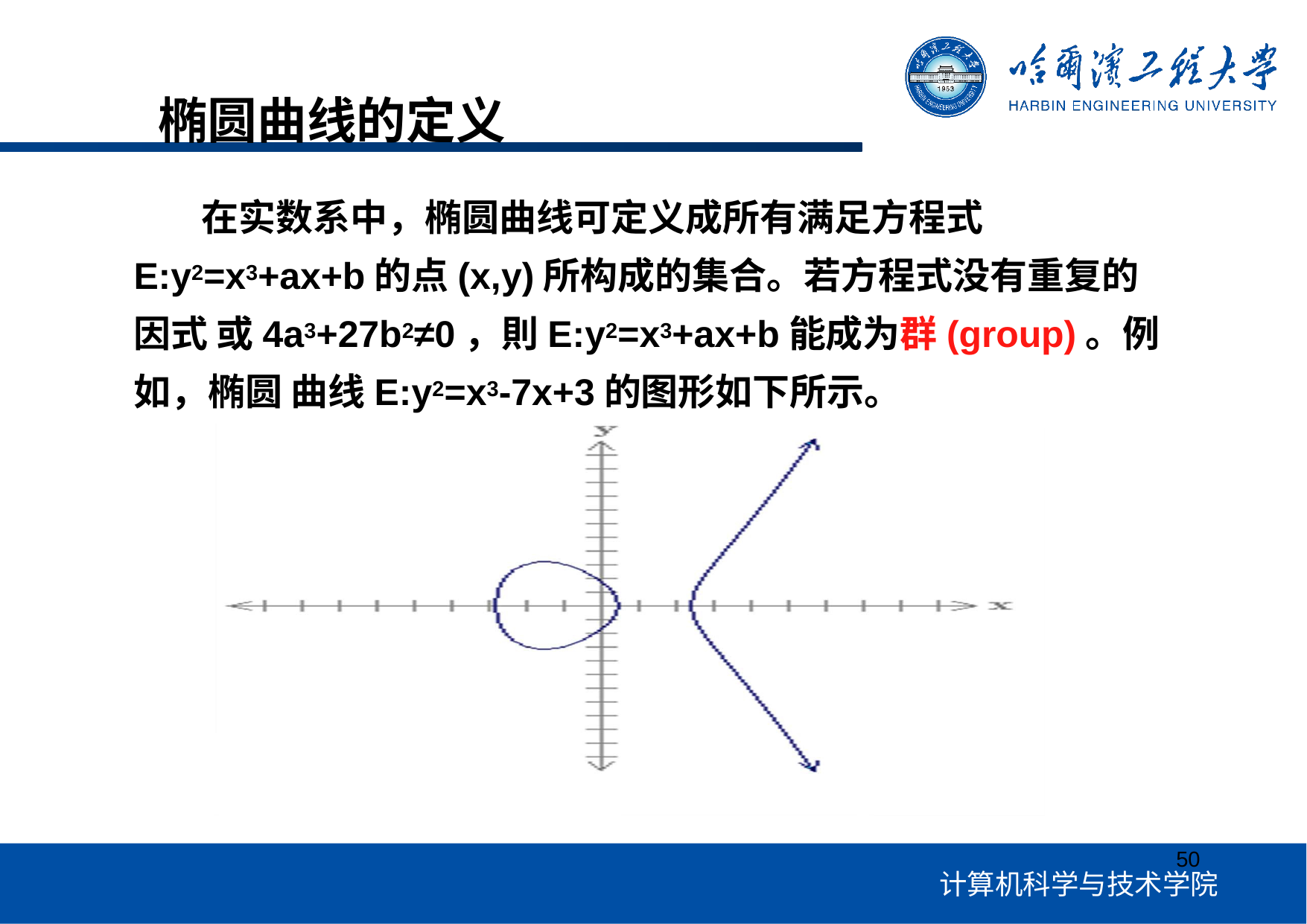

# 椭圆曲线的定义
在实数系中，椭圆曲线可定义成所有满足方程式
E:y2=x3+ax+b的点(x,y)所构成的集合。若方程式没有重复的因式 或4a3+27b2≠0，則E:y2=x3+ax+b能成为群(group)。例如，椭圆 曲线E:y2=x3-7x+3的图形如下所示。

50